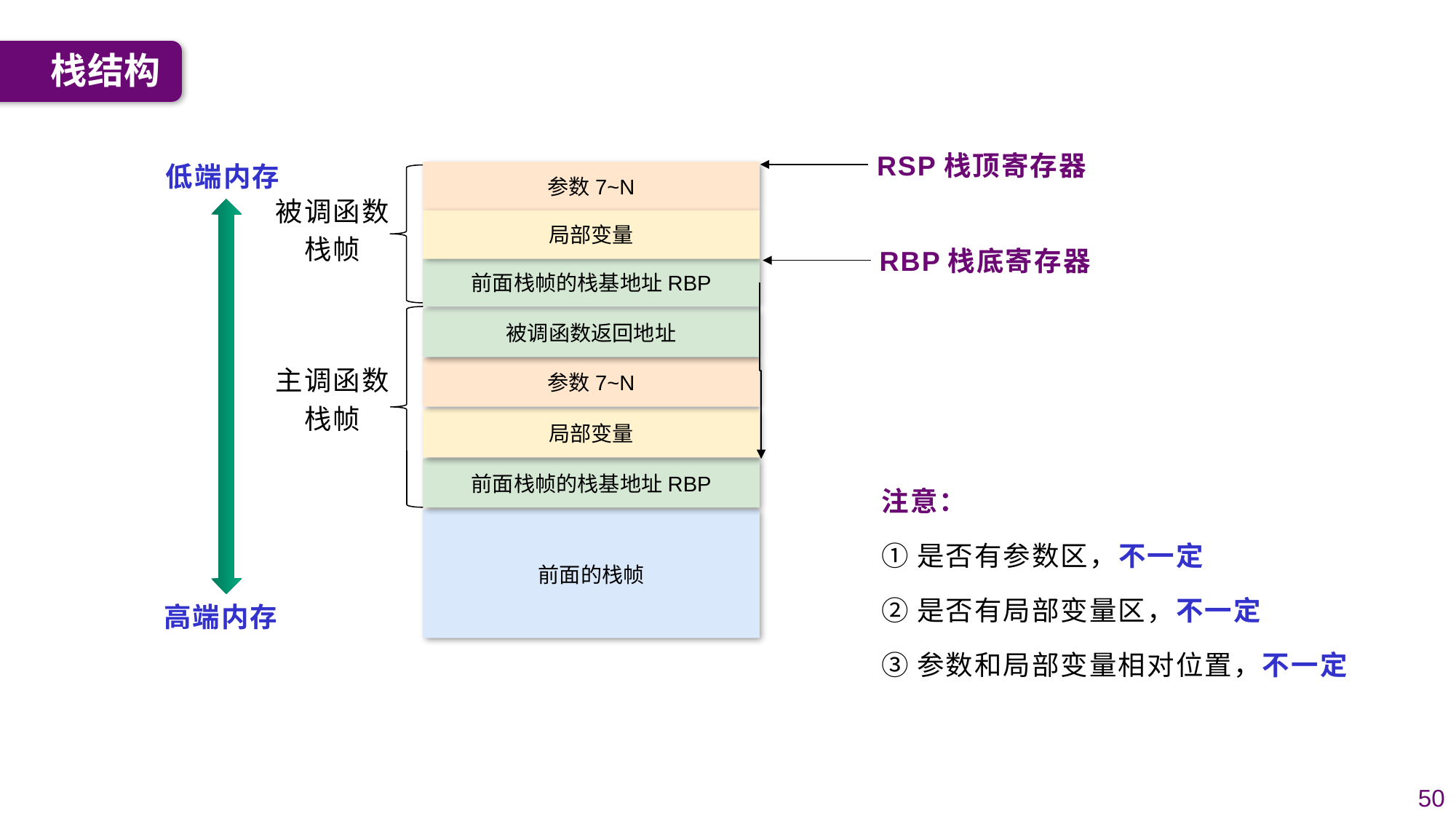

栈结构

RSP栈顶寄存器
参数7~N

局部变量
前面栈帧的栈基地址RBP

被调函数返回地址
参数7~N
局部变量
前面栈帧的栈基地址RBP
前面的栈帧
被调函数
栈帧
RBP栈底寄存器
主调函数
栈帧
低端内存

高端内存
注意：
①是否有参数区，不一定
②是否有局部变量区，不一定
③参数和局部变量相对位置，不一定
50